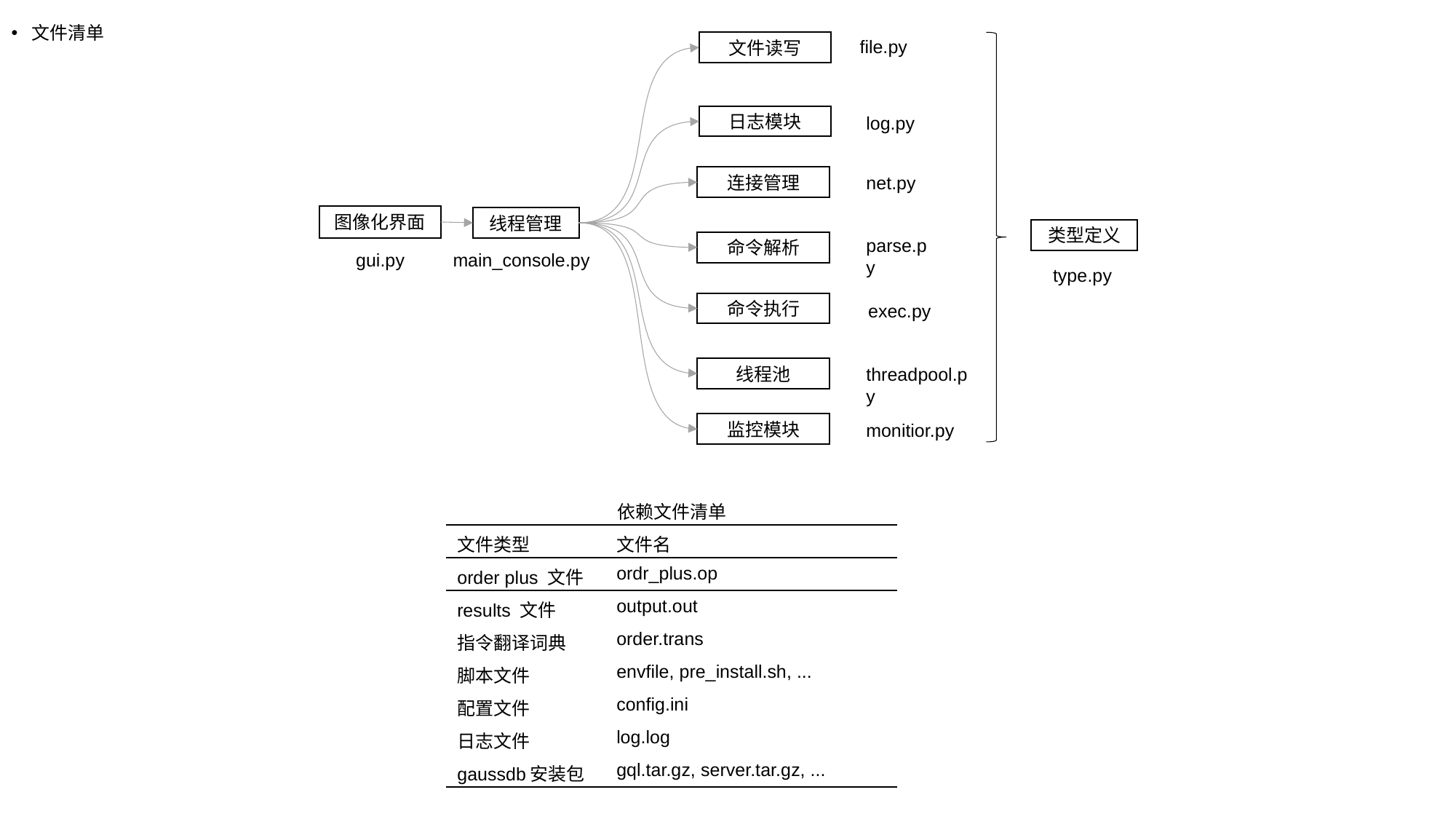

文件清单
file.py
文件读写

日志模块
log.py
net.py
连接管理
图像化界面
线程管理
类型定义
parse.py
命令解析
gui.py
main_console.py
type.py
命令执行
exec.py
threadpool.py
线程池
监控模块
monitior.py
| 依赖文件清单 |  |
| --- | --- |
| 文件类型 | 文件名 |
| order plus 文件 | ordr\_plus.op |
| results 文件 | output.out |
| 指令翻译词典 | order.trans |
| 脚本文件 | envfile, pre\_install.sh, ... |
| 配置文件 | config.ini |
| 日志文件 | log.log |
| gaussdb安装包 | gql.tar.gz, server.tar.gz, ... |